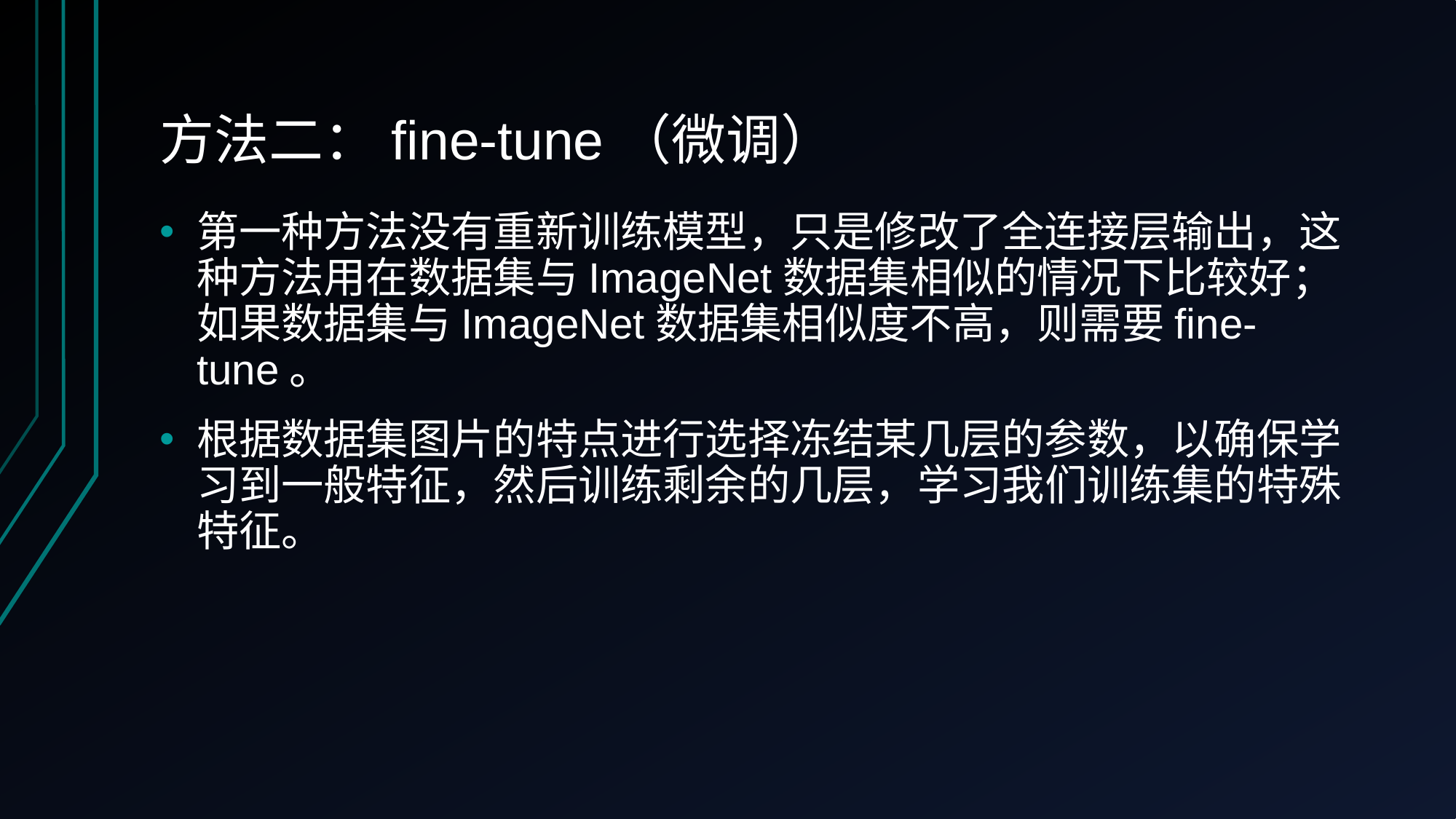

# 方法二：fine-tune（微调）
第一种方法没有重新训练模型，只是修改了全连接层输出，这种方法用在数据集与ImageNet数据集相似的情况下比较好；如果数据集与ImageNet数据集相似度不高，则需要fine-tune。
根据数据集图片的特点进行选择冻结某几层的参数，以确保学习到一般特征，然后训练剩余的几层，学习我们训练集的特殊特征。